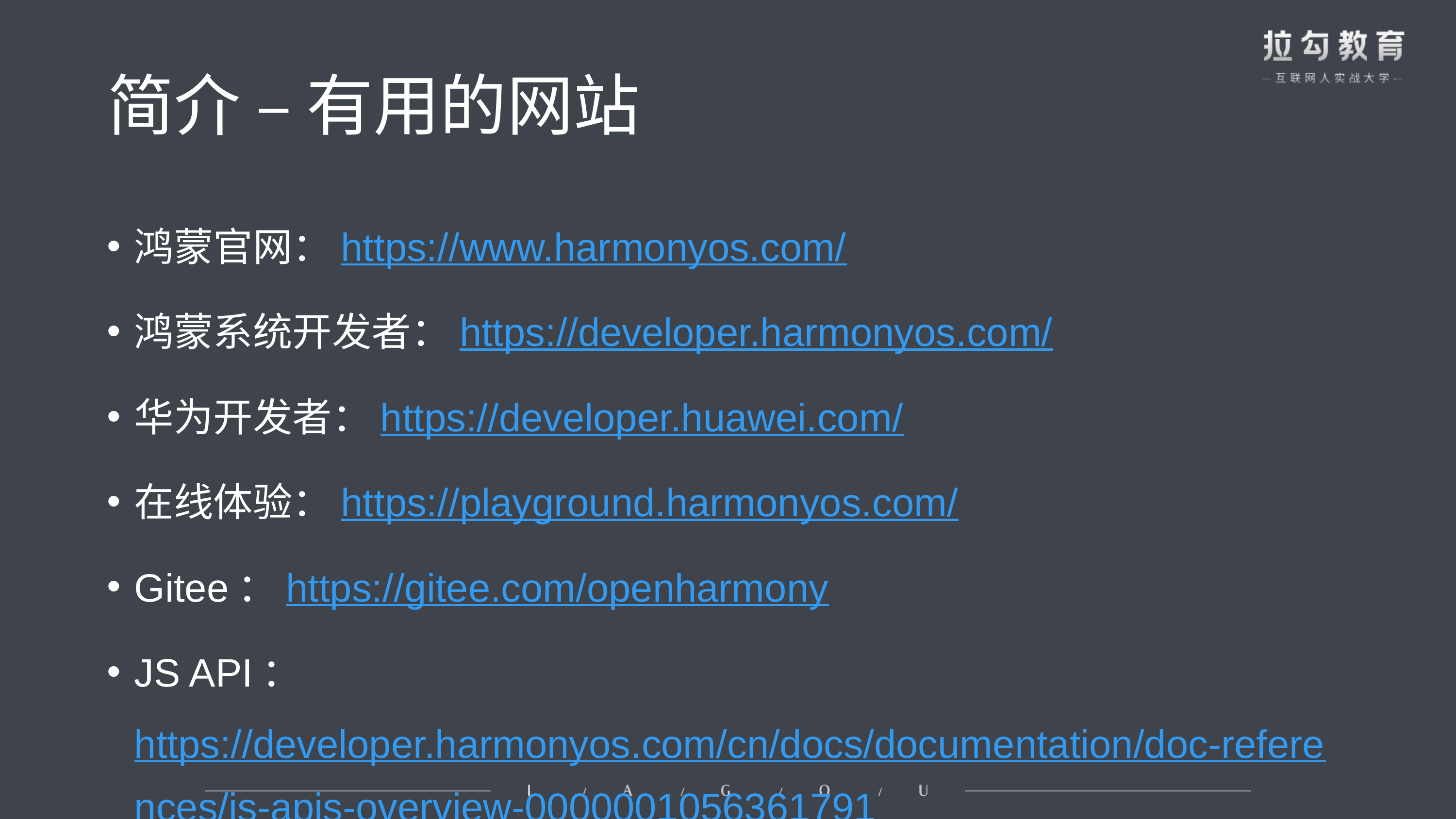

# 简介 – 有用的网站
鸿蒙官网：https://www.harmonyos.com/
鸿蒙系统开发者：https://developer.harmonyos.com/
华为开发者：https://developer.huawei.com/
在线体验：https://playground.harmonyos.com/
Gitee：https://gitee.com/openharmony
JS API：https://developer.harmonyos.com/cn/docs/documentation/doc-references/js-apis-overview-0000001056361791